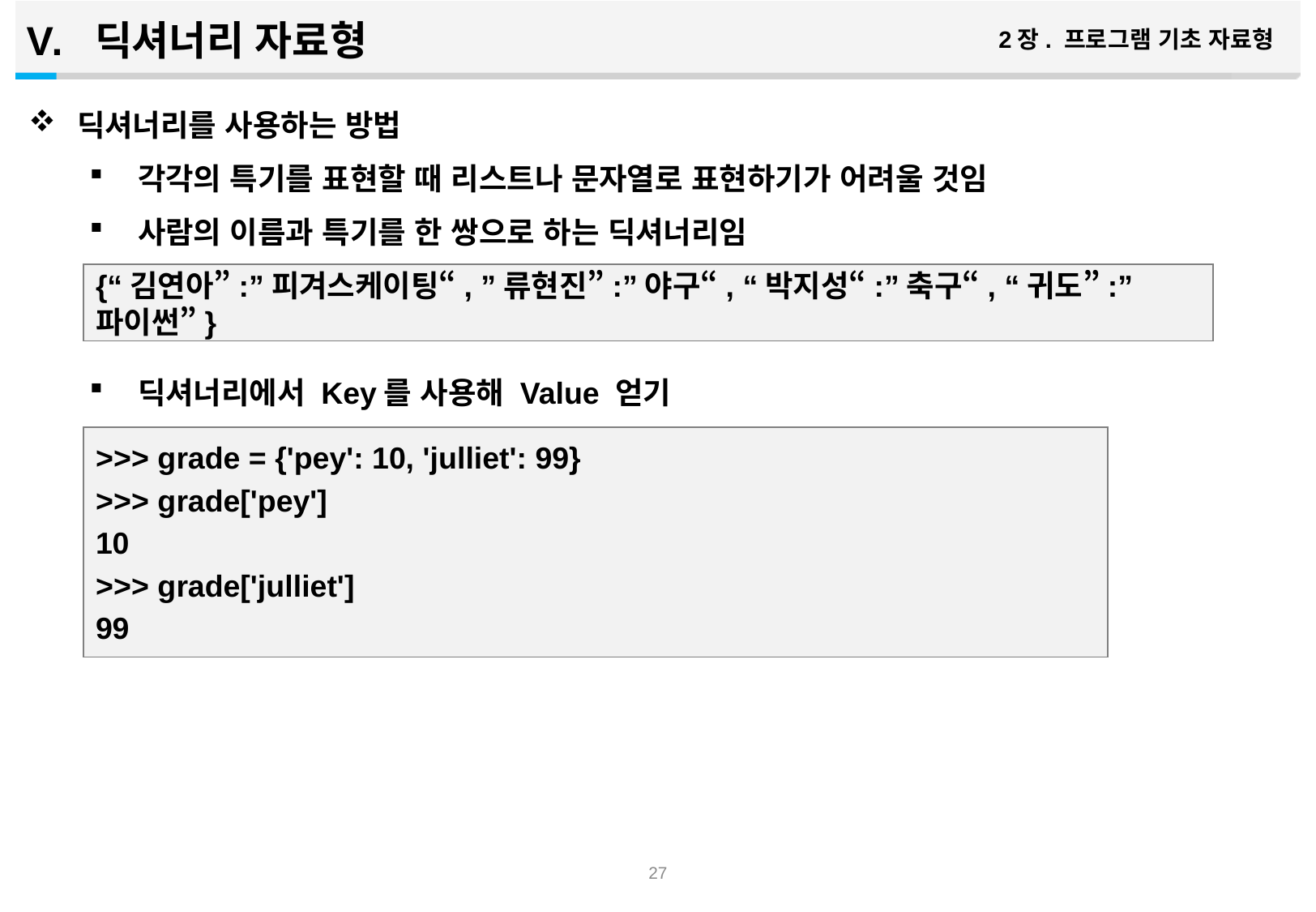

딕셔너리 자료형
2장. 프로그램 기초 자료형
딕셔너리를 사용하는 방법
각각의 특기를 표현할 때 리스트나 문자열로 표현하기가 어려울 것임
사람의 이름과 특기를 한 쌍으로 하는 딕셔너리임

딕셔너리에서 Key를 사용해 Value 얻기

{“김연아”:”피겨스케이팅“, ”류현진”:”야구“, “박지성“:”축구“, “귀도”:”파이썬”}
>>> grade = {'pey': 10, 'julliet': 99}
>>> grade['pey']
10
>>> grade['julliet']
99
27